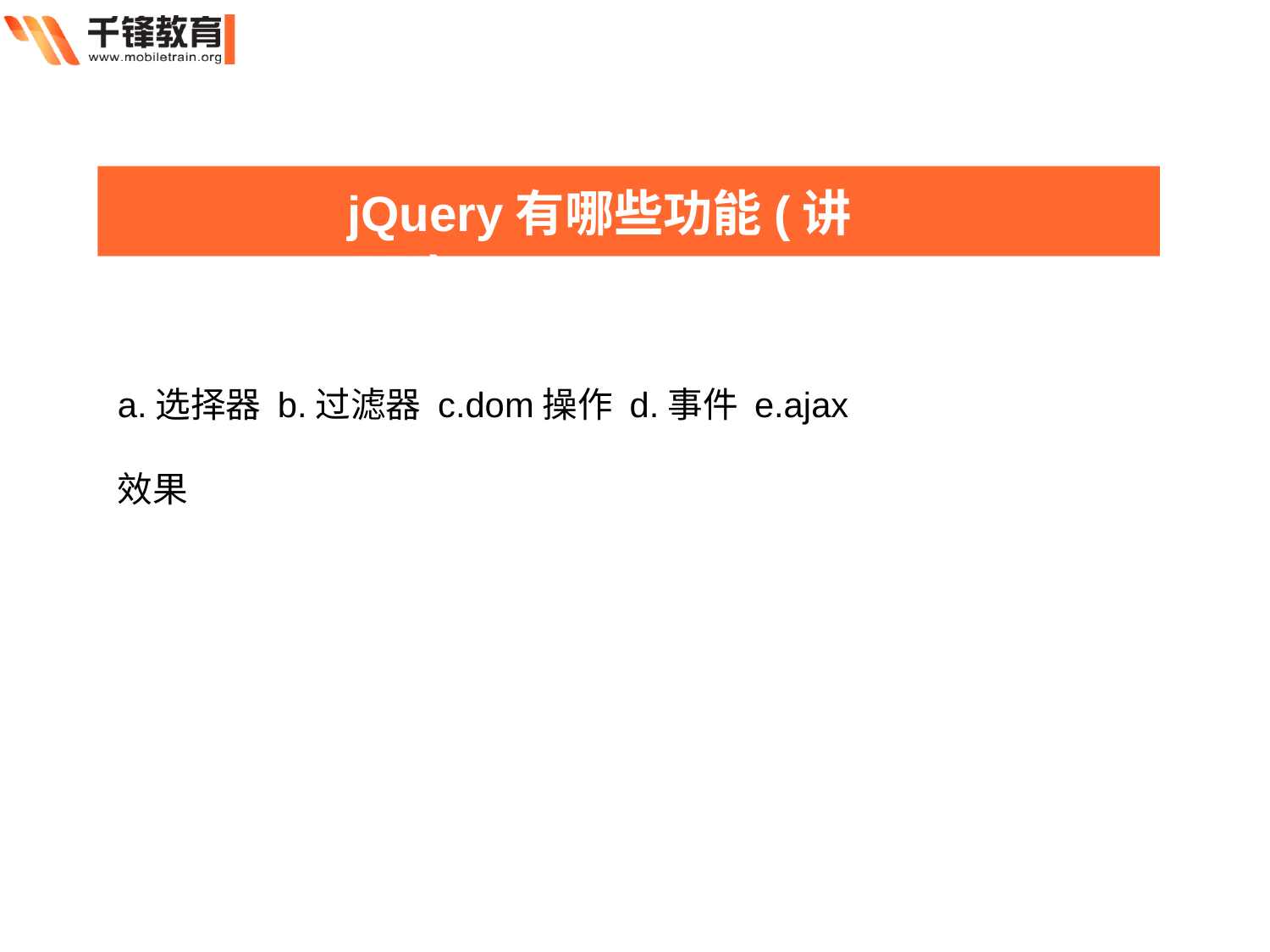

jQuery有哪些功能(讲API)：
a.选择器 b.过滤器 c.dom操作 d.事件 e.ajax

效果